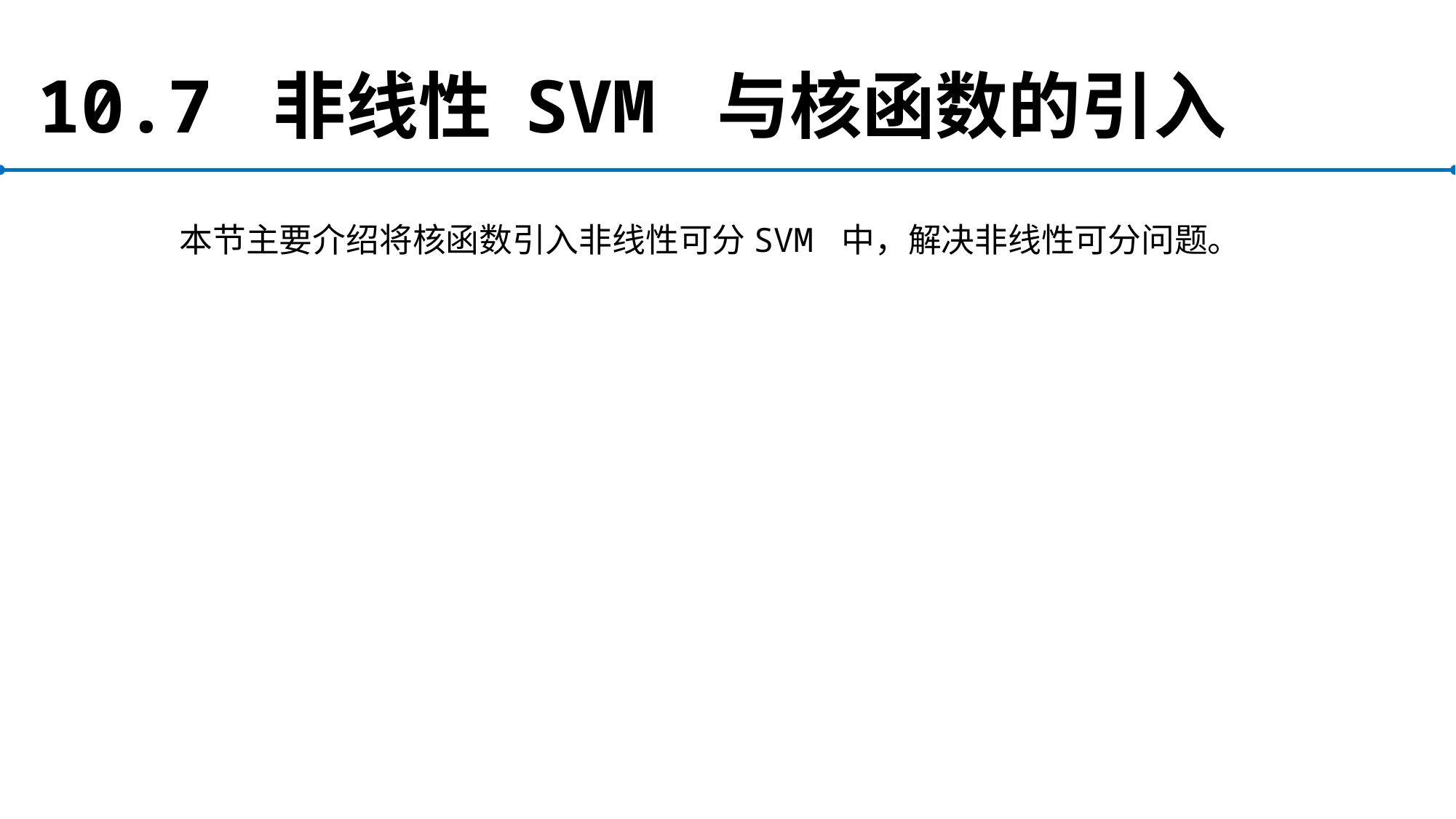

# 10.7 非线性 SVM 与核函数的引入
本节主要介绍将核函数引入非线性可分SVM 中，解决非线性可分问题。